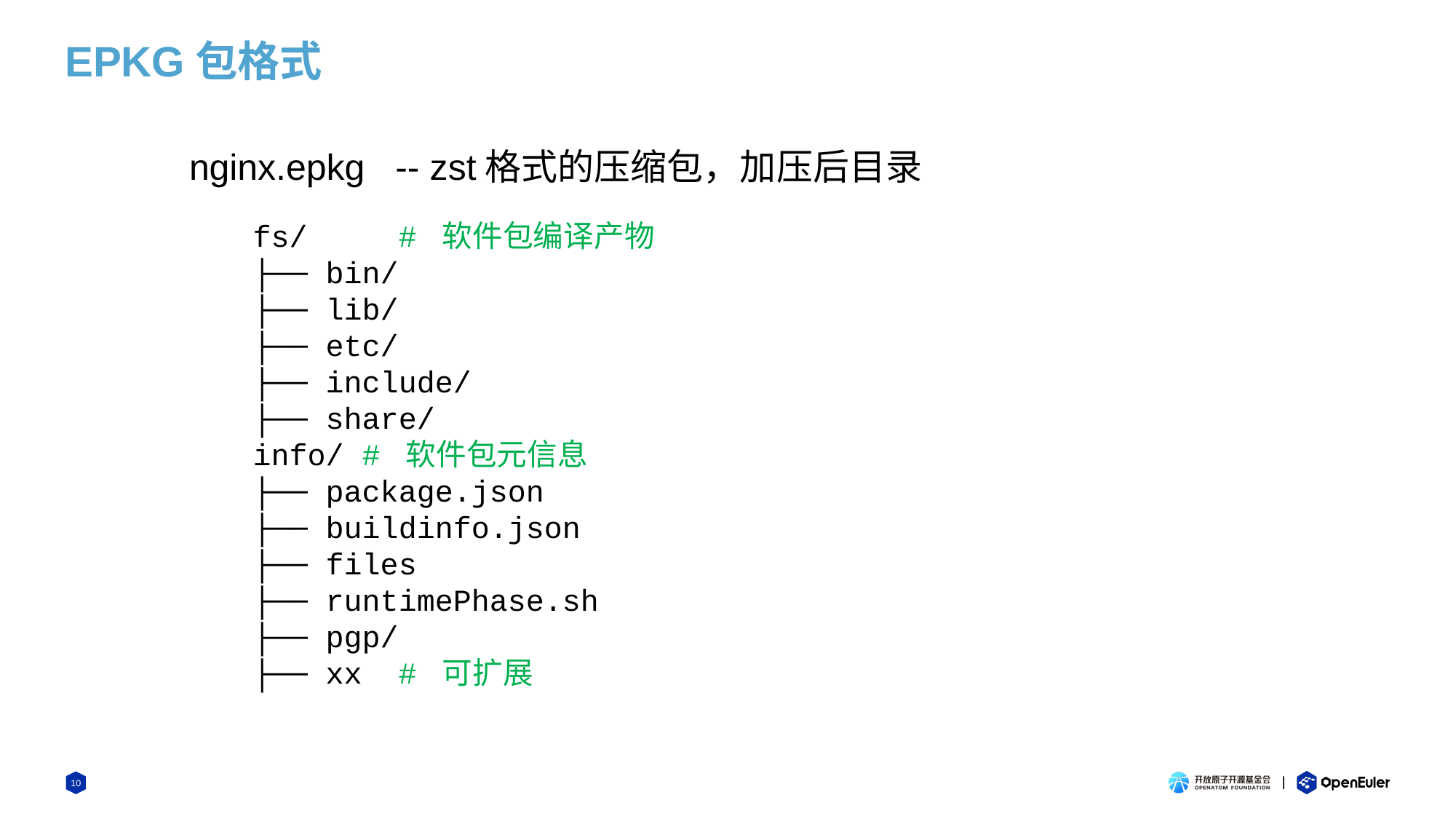

# EPKG包格式
nginx.epkg   -- zst格式的压缩包，加压后目录
    fs/     # 软件包编译产物
    ├── bin/
    ├── lib/
    ├── etc/
    ├── include/
    ├── share/
    info/ # 软件包元信息
    ├── package.json
    ├── buildinfo.json
    ├── files
    ├── runtimePhase.sh
    ├── pgp/
    ├── xx  # 可扩展
10